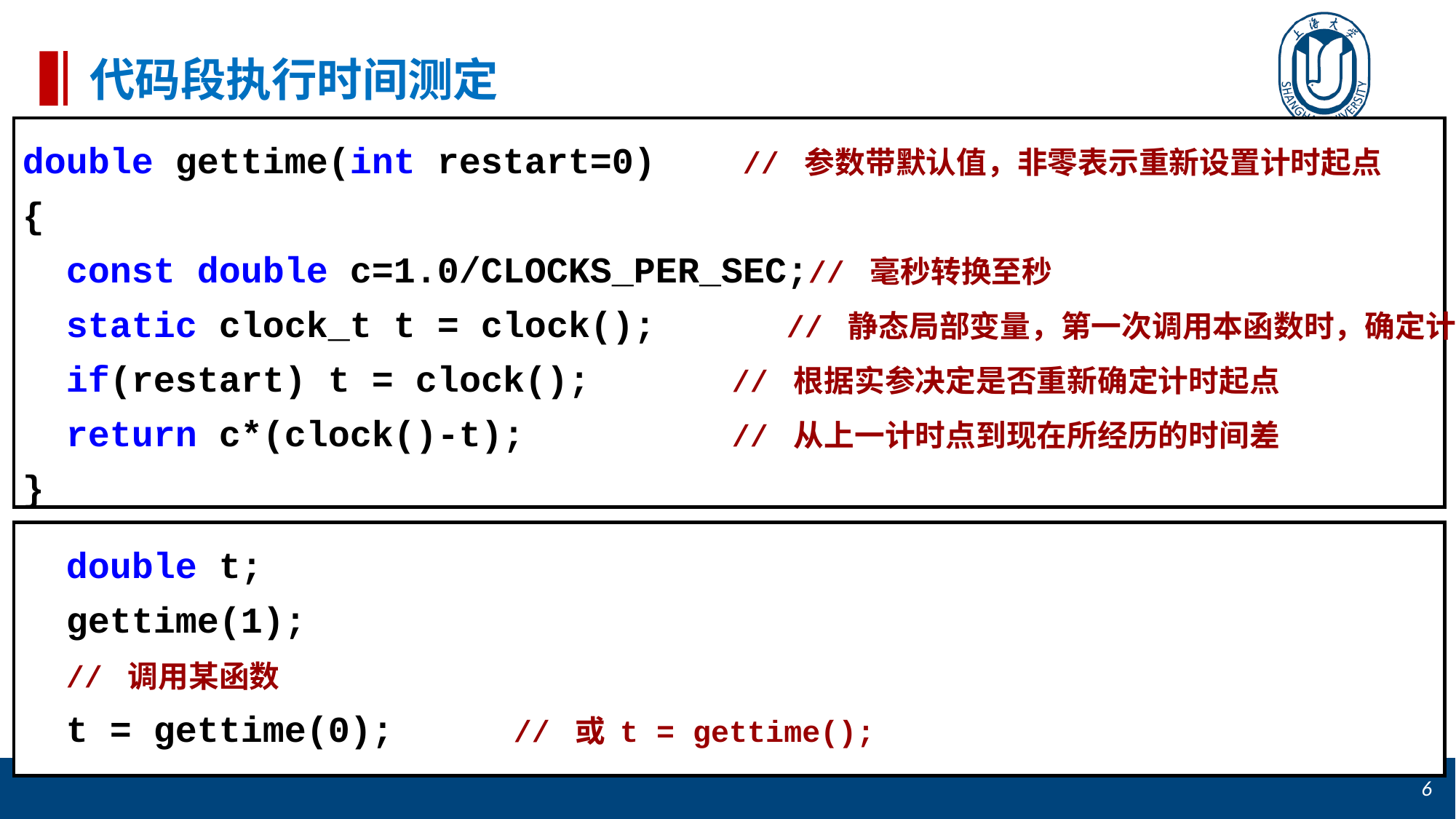

# 代码段执行时间测定
double gettime(int restart=0)	   // 参数带默认值，非零表示重新设置计时起点
{
  const double c=1.0/CLOCKS_PER_SEC;// 毫秒转换至秒
  static clock_t t = clock(); 	// 静态局部变量，第一次调用本函数时，确定计时起点
  if(restart) t = clock();	   // 根据实参决定是否重新确定计时起点
  return c*(clock()-t); 		   // 从上一计时点到现在所经历的时间差
}

  double t;
  gettime(1);
  // 调用某函数
  t = gettime(0);	   // 或 t = gettime();
6